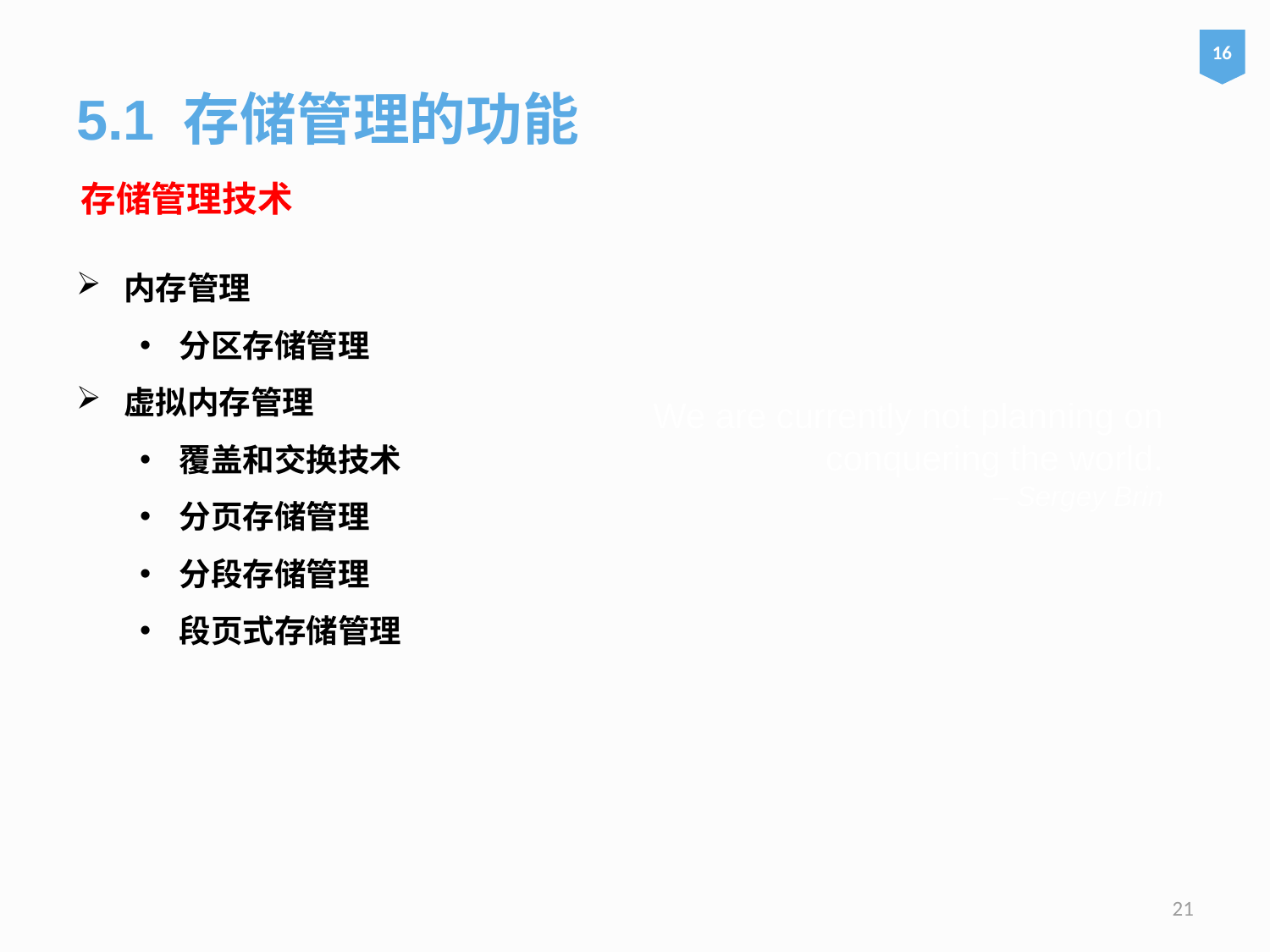

16
5.1 存储管理的功能
存储管理技术
内存管理
分区存储管理
虚拟内存管理
覆盖和交换技术
分页存储管理
分段存储管理
段页式存储管理
# We are currently not planning on conquering the world. – Sergey Brin
21